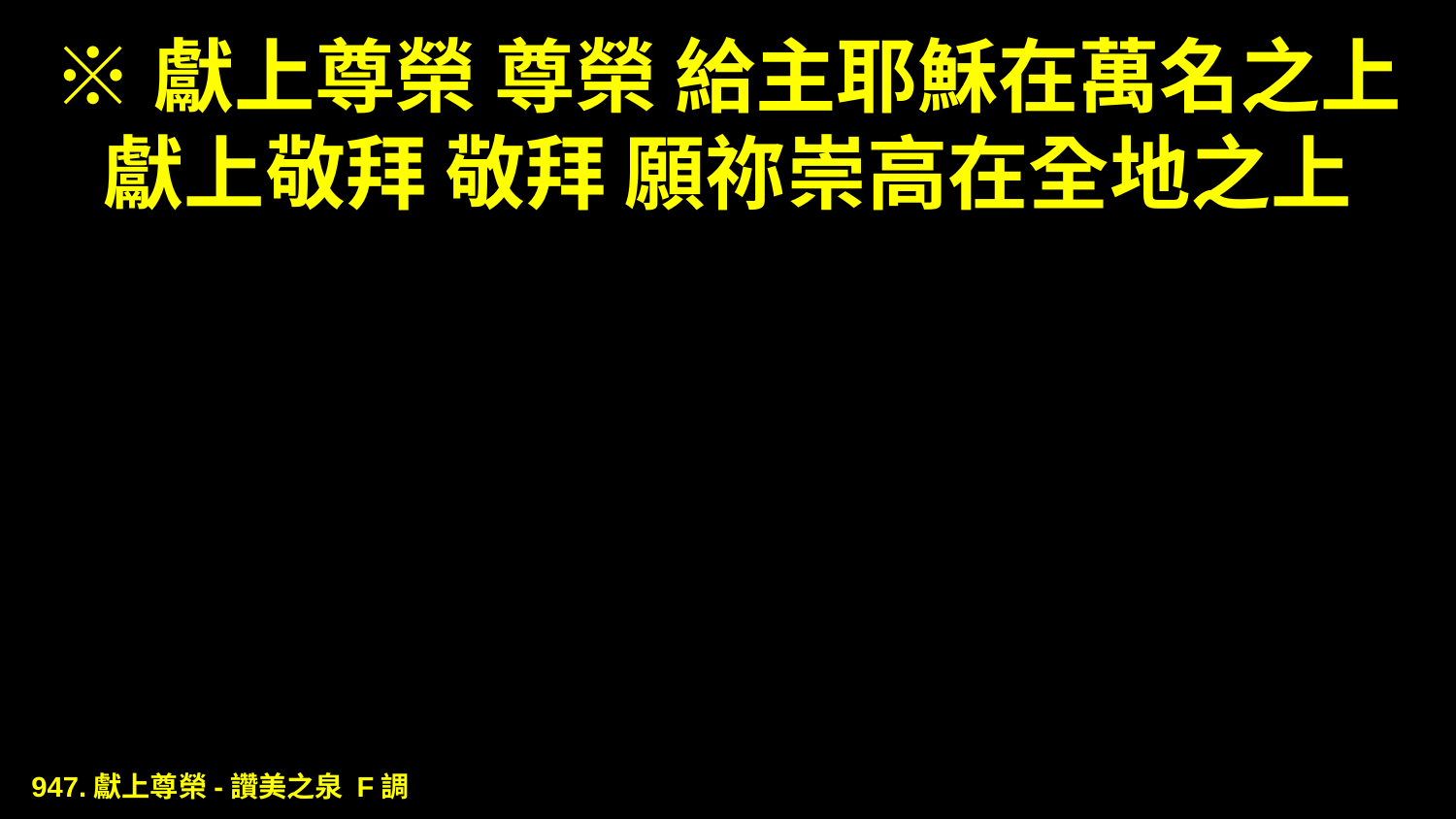

# ※獻上尊榮 尊榮 給主耶穌在萬名之上 獻上敬拜 敬拜 願祢崇高在全地之上
947.獻上尊榮-讚美之泉 F調